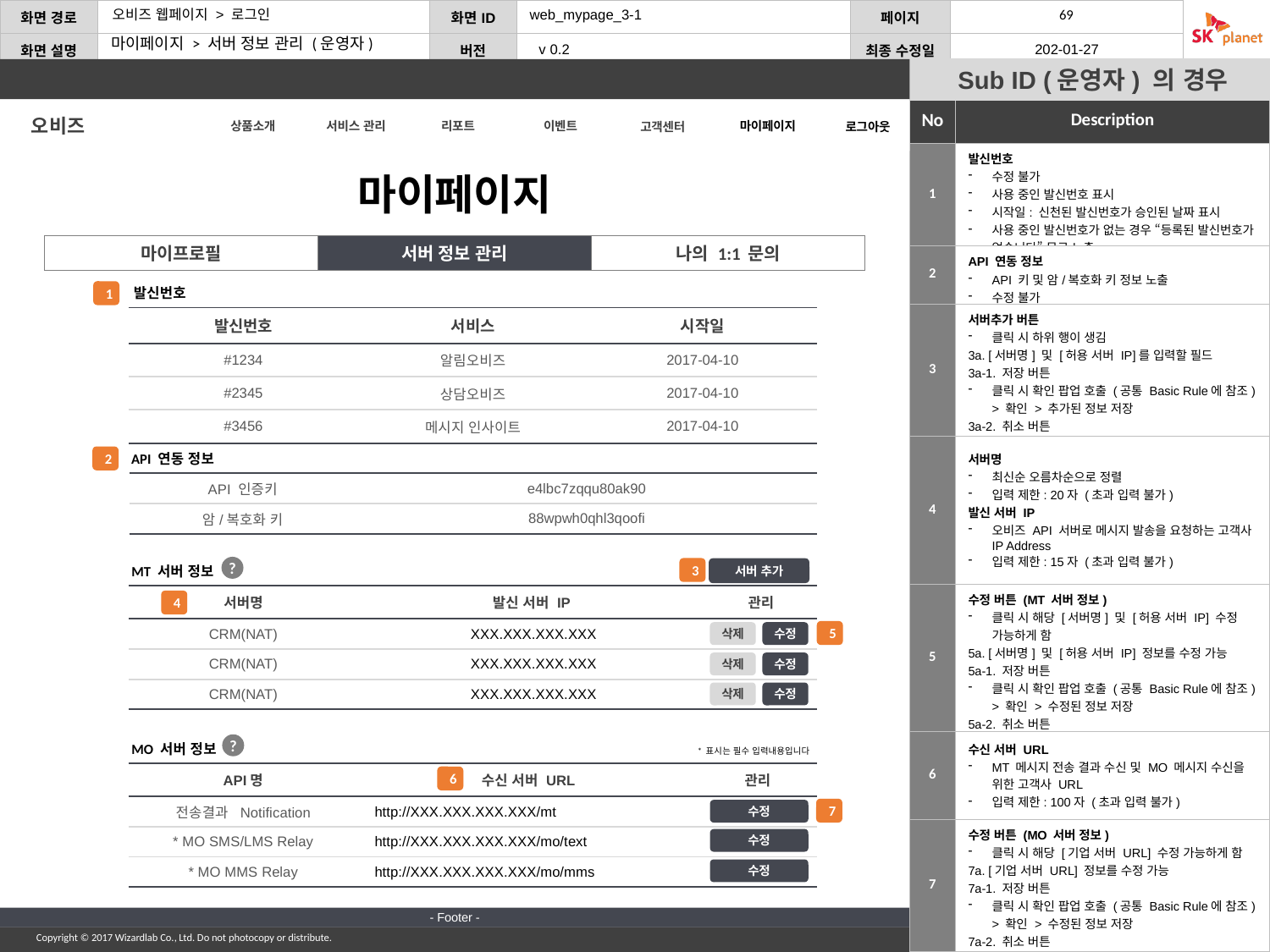

web_mypage_3-1
마이페이지 > 서버 정보 관리 (운영자)
 Sub ID (운영자) 의 경우

오비즈

로그아웃
상품소개
서비스 관리
리포트
이벤트
마이페이지
고객센터
마이페이지
| 마이프로필 | 서버 정보 관리 | 나의 1:1 문의 |
| --- | --- | --- |
| 1 | 발신번호 수정 불가 사용 중인 발신번호 표시 시작일: 신천된 발신번호가 승인된 날짜 표시 사용 중인 발신번호가 없는 경우 “등록된 발신번호가 없습니다” 문구 노출 |
| --- | --- |
| 2 | API 연동 정보 API 키 및 암/복호화 키 정보 노출 수정 불가 |
| 3 | 서버추가 버튼 클릭 시 하위 행이 생김 3a. [서버명] 및 [허용 서버 IP]를 입력할 필드 3a-1. 저장 버튼 클릭 시 확인 팝업 호출 (공통 Basic Rule에 참조) > 확인 > 추가된 정보 저장 3a-2. 취소 버튼 클릭 시 해당 [서버명] 및 [허용 서버 IP] 삭제 |
| 4 | 서버명 최신순 오름차순으로 정렬 입력 제한: 20자 (초과 입력 불가) 발신 서버 IP 오비즈 API 서버로 메시지 발송을 요청하는 고객사 IP Address 입력 제한: 15자 (초과 입력 불가) |
| 5 | 수정 버튼 (MT 서버 정보) 클릭 시 해당 [서버명] 및 [허용 서버 IP] 수정 가능하게 함 5a. [서버명] 및 [허용 서버 IP] 정보를 수정 가능 5a-1. 저장 버튼 클릭 시 확인 팝업 호출 (공통 Basic Rule에 참조) > 확인 > 수정된 정보 저장 5a-2. 취소 버튼 클릭 시 수정된 정보 해제 > 원래 정보로 복구 |
| 6 | 수신 서버 URL MT 메시지 전송 결과 수신 및 MO 메시지 수신을 위한 고객사 URL 입력 제한: 100자 (초과 입력 불가) |
| 7 | 수정 버튼 (MO 서버 정보) 클릭 시 해당 [기업 서버 URL] 수정 가능하게 함 7a. [기업 서버 URL] 정보를 수정 가능 7a-1. 저장 버튼 클릭 시 확인 팝업 호출 (공통 Basic Rule에 참조) > 확인 > 수정된 정보 저장 7a-2. 취소 버튼 클릭 시 수정된 정보 해제 > 원래 정보로 복구 |
발신번호
1
| 발신번호 | 서비스 | 시작일 |
| --- | --- | --- |
| #1234 | 알림오비즈 | 2017-04-10 |
| #2345 | 상담오비즈 | 2017-04-10 |
| #3456 | 메시지 인사이트 | 2017-04-10 |
API 연동 정보
2
| API 인증키 | e4lbc7zqqu80ak90 |
| --- | --- |
| 암/복호화 키 | 88wpwh0qhl3qoofi |
MT 서버 정보
?
3
서버 추가
| 서버명 | 발신 서버 IP | 관리 |
| --- | --- | --- |
| CRM(NAT) | XXX.XXX.XXX.XXX |  |
| CRM(NAT) | XXX.XXX.XXX.XXX |  |
| CRM(NAT) | XXX.XXX.XXX.XXX |  |
4
5
삭제
수정
삭제
수정
삭제
수정
MO 서버 정보
?
* 표시는 필수 입력내용입니다
| API명 | 수신 서버 URL | 관리 |
| --- | --- | --- |
| 전송결과 Notification | http://XXX.XXX.XXX.XXX/mt |  |
| \* MO SMS/LMS Relay | http://XXX.XXX.XXX.XXX/mo/text |  |
| \* MO MMS Relay | http://XXX.XXX.XXX.XXX/mo/mms |  |
6

7
수정
수정
수정
- Footer -